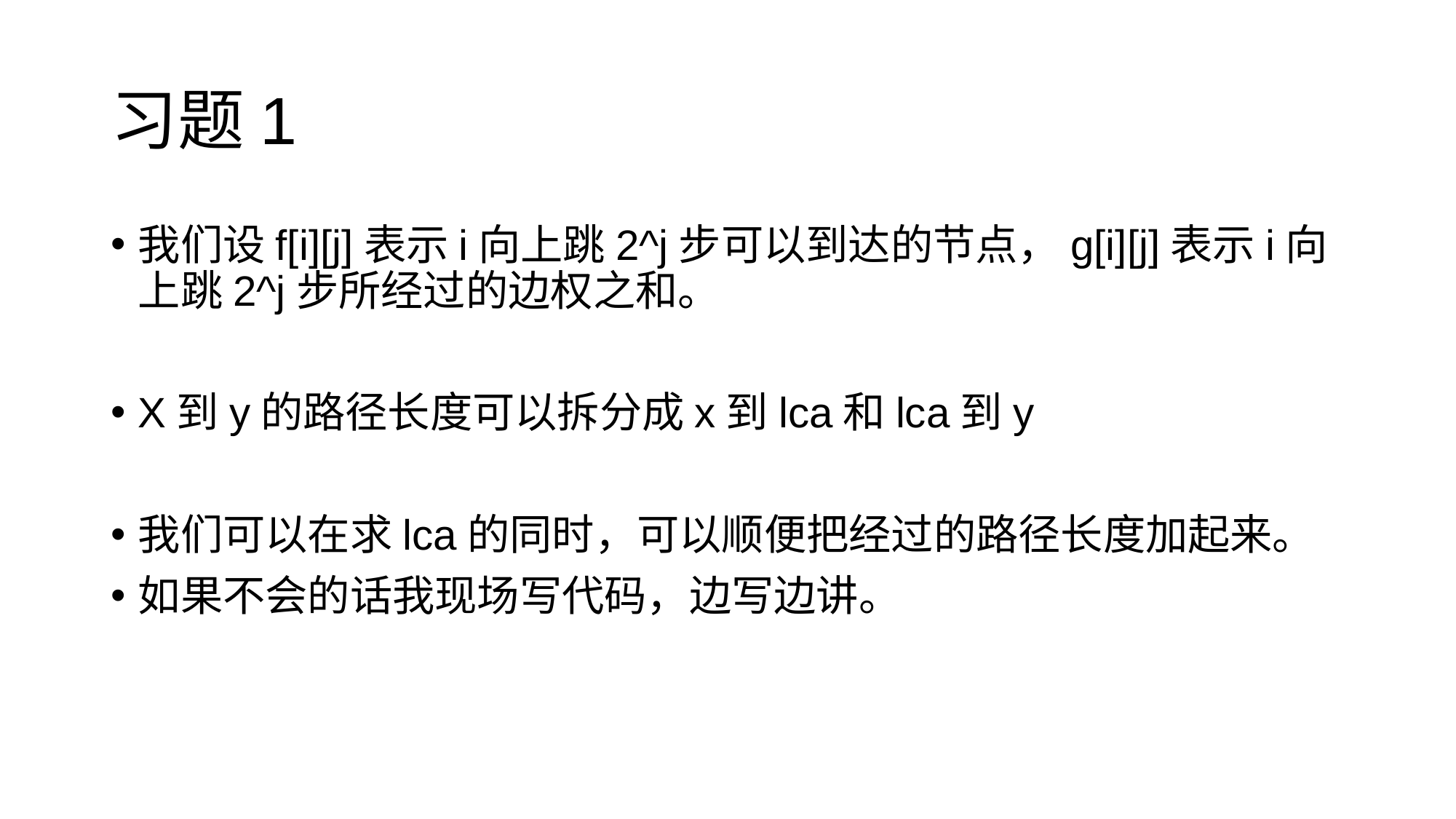

# 习题1
我们设f[i][j]表示i向上跳2^j步可以到达的节点，g[i][j]表示i向上跳2^j步所经过的边权之和。

X到y的路径长度可以拆分成x到lca和lca到y

我们可以在求lca的同时，可以顺便把经过的路径长度加起来。
如果不会的话我现场写代码，边写边讲。